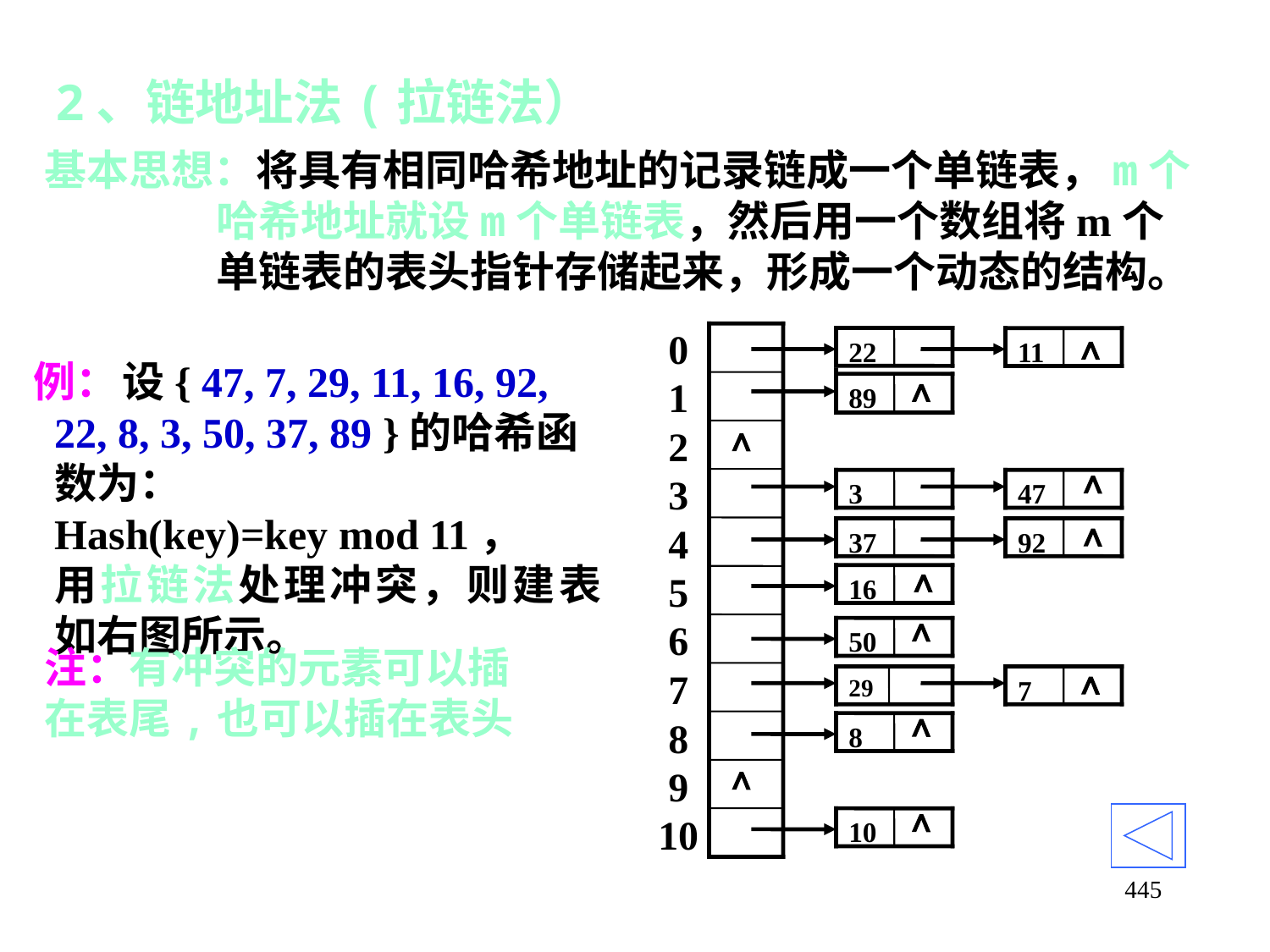

# 2、链地址法(拉链法）
基本思想：将具有相同哈希地址的记录链成一个单链表，m个哈希地址就设m个单链表，然后用一个数组将m个单链表的表头指针存储起来，形成一个动态的结构。
 0
 1
 2
 3
 4
 5
 6
 7
 8
 9
10

22

11

89

3

47

37

92

16

50

29

7

8

10

<
<
<
<
<
<
<
<
<
<
<
例：
      设{ 47, 7, 29, 11, 16, 92, 22, 8, 3, 50, 37, 89 }的哈希函数为：
Hash(key)=key mod 11，
用拉链法处理冲突，则建表如右图所示。
注：有冲突的元素可以插在表尾,也可以插在表头

445